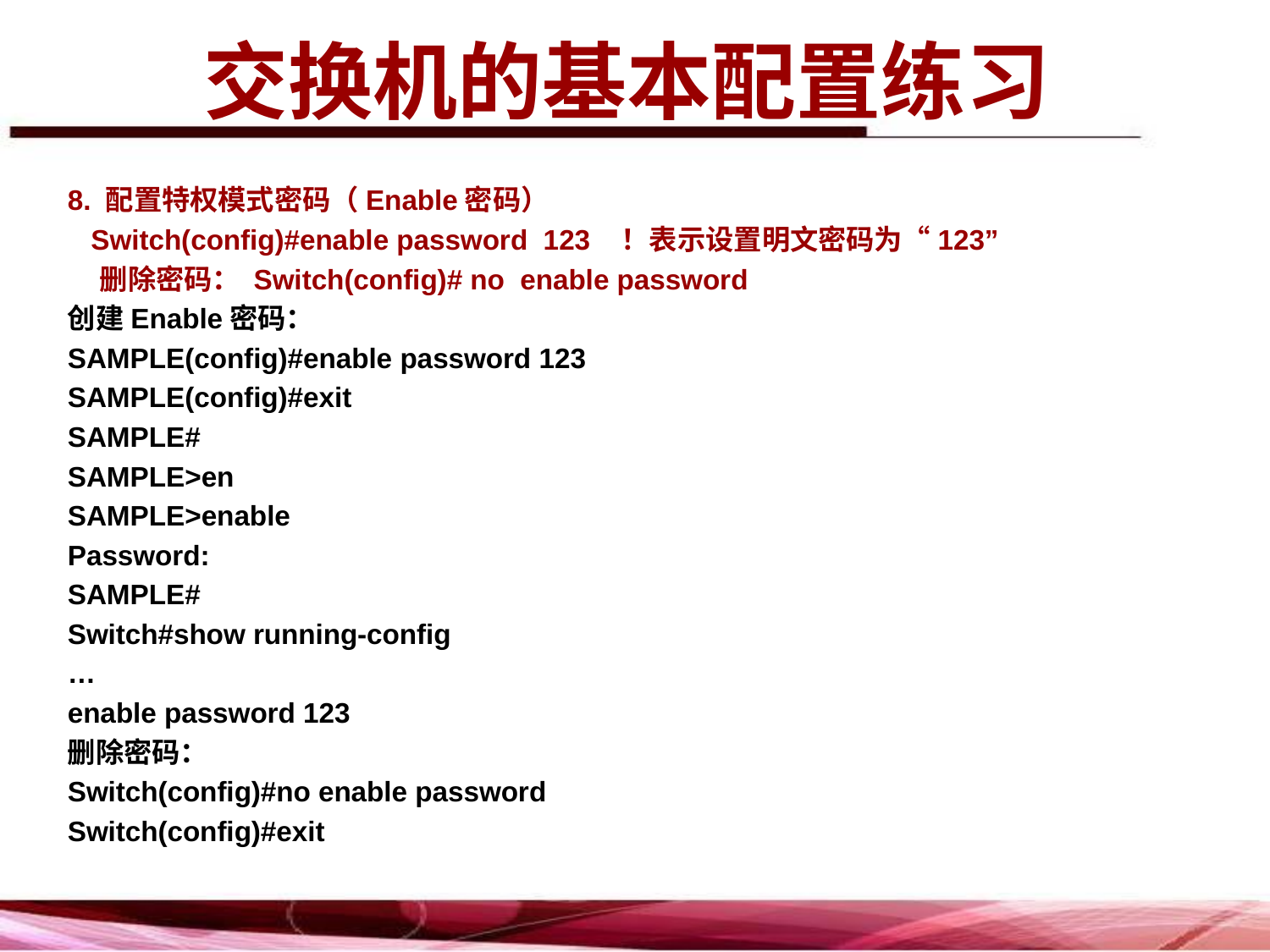

# 交换机的基本配置练习
8. 配置特权模式密码（Enable密码）
   Switch(config)#enable password  123   ！表示设置明文密码为“123”
    删除密码： Switch(config)# no  enable password
创建Enable密码：
SAMPLE(config)#enable password 123
SAMPLE(config)#exit
SAMPLE#
SAMPLE>en
SAMPLE>enable
Password:
SAMPLE#
Switch#show running-config
…
enable password 123
删除密码：
Switch(config)#no enable password
Switch(config)#exit